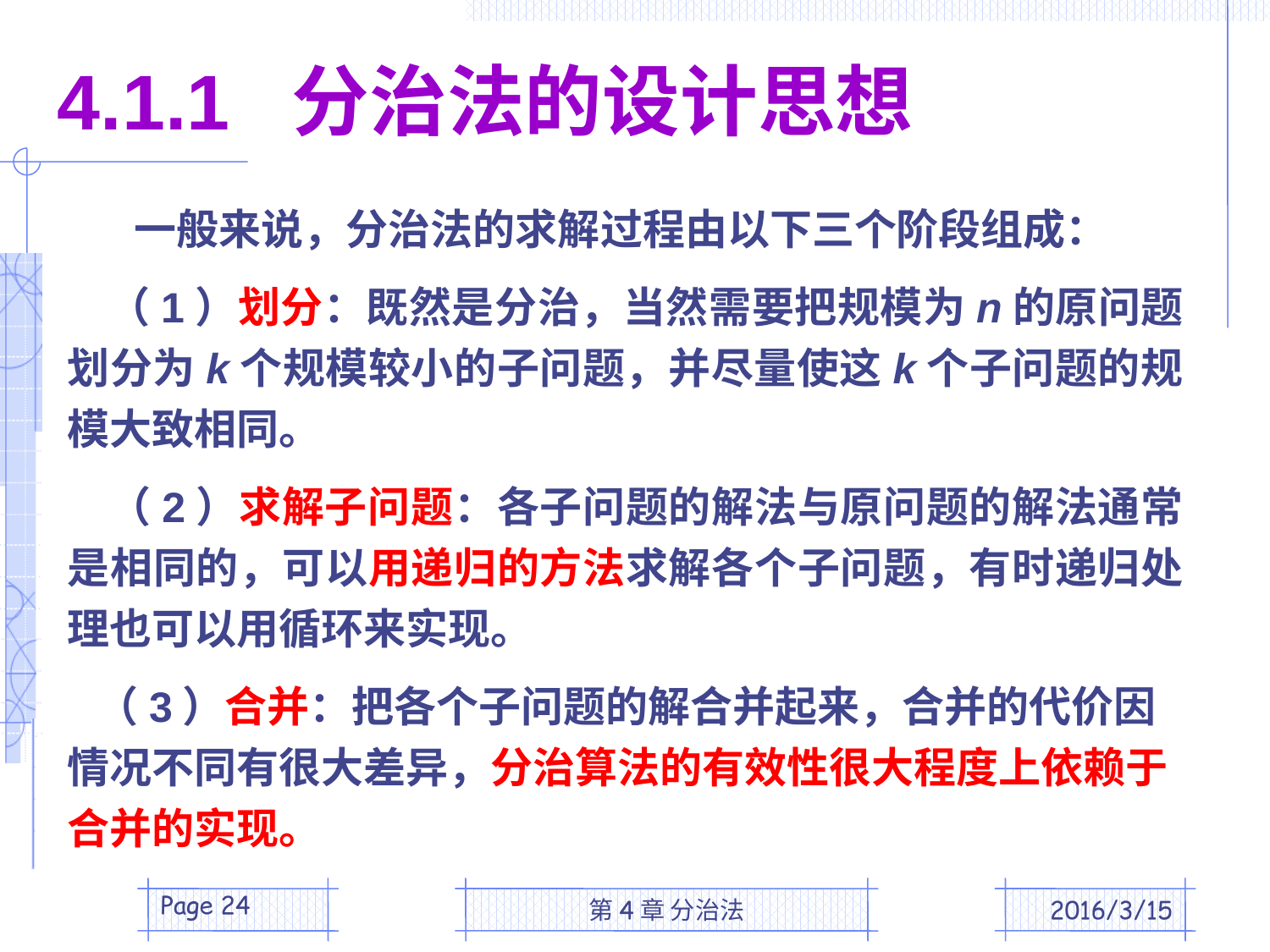

4.1.1  分治法的设计思想
      一般来说，分治法的求解过程由以下三个阶段组成：
   （1）划分：既然是分治，当然需要把规模为n的原问题划分为k个规模较小的子问题，并尽量使这k个子问题的规模大致相同。
   （2）求解子问题：各子问题的解法与原问题的解法通常是相同的，可以用递归的方法求解各个子问题，有时递归处理也可以用循环来实现。
  （3）合并：把各个子问题的解合并起来，合并的代价因情况不同有很大差异，分治算法的有效性很大程度上依赖于合并的实现。
Page 24
第4章 分治法
2016/3/15